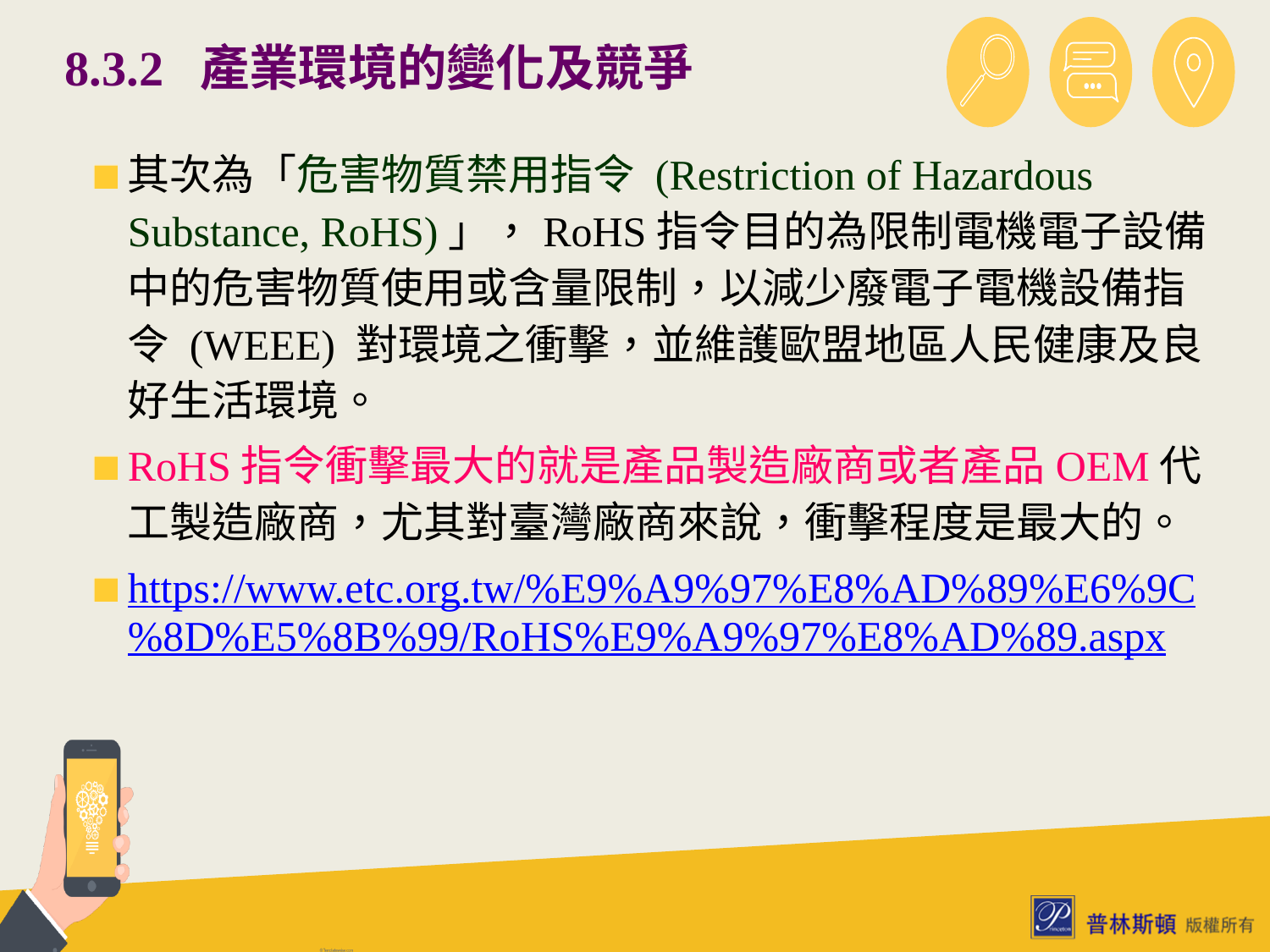

# 8.3.2  產業環境的變化及競爭
其次為「危害物質禁用指令 (Restriction of Hazardous Substance, RoHS)」，RoHS指令目的為限制電機電子設備中的危害物質使用或含量限制，以減少廢電子電機設備指令 (WEEE) 對環境之衝擊，並維護歐盟地區人民健康及良好生活環境。
RoHS指令衝擊最大的就是產品製造廠商或者產品OEM代工製造廠商，尤其對臺灣廠商來說，衝擊程度是最大的。
https://www.etc.org.tw/%E9%A9%97%E8%AD%89%E6%9C%8D%E5%8B%99/RoHS%E9%A9%97%E8%AD%89.aspx